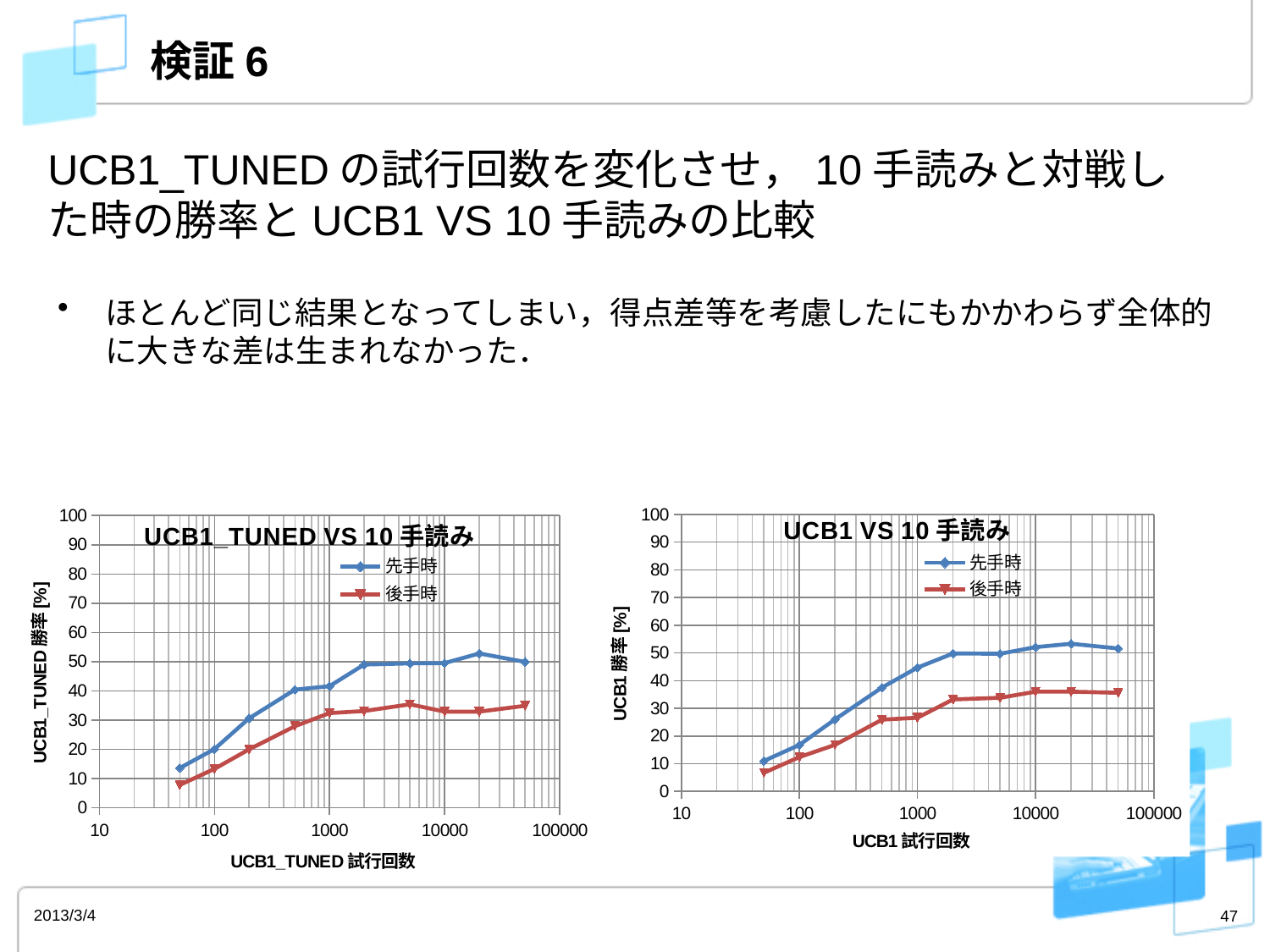

# 検証6
UCB1_TUNEDの試行回数を変化させ，10手読みと対戦した時の勝率とUCB1 VS 10手読みの比較
ほとんど同じ結果となってしまい，得点差等を考慮したにもかかわらず全体的に大きな差は生まれなかった．

### Chart: UCB1_TUNED VS 10手読み

| Category | 先手時 | 後手時 |
|---|---|---|

### Chart: UCB1 VS 10手読み

| Category | 先手時 | 後手時 |
|---|---|---|
2013/3/4
47